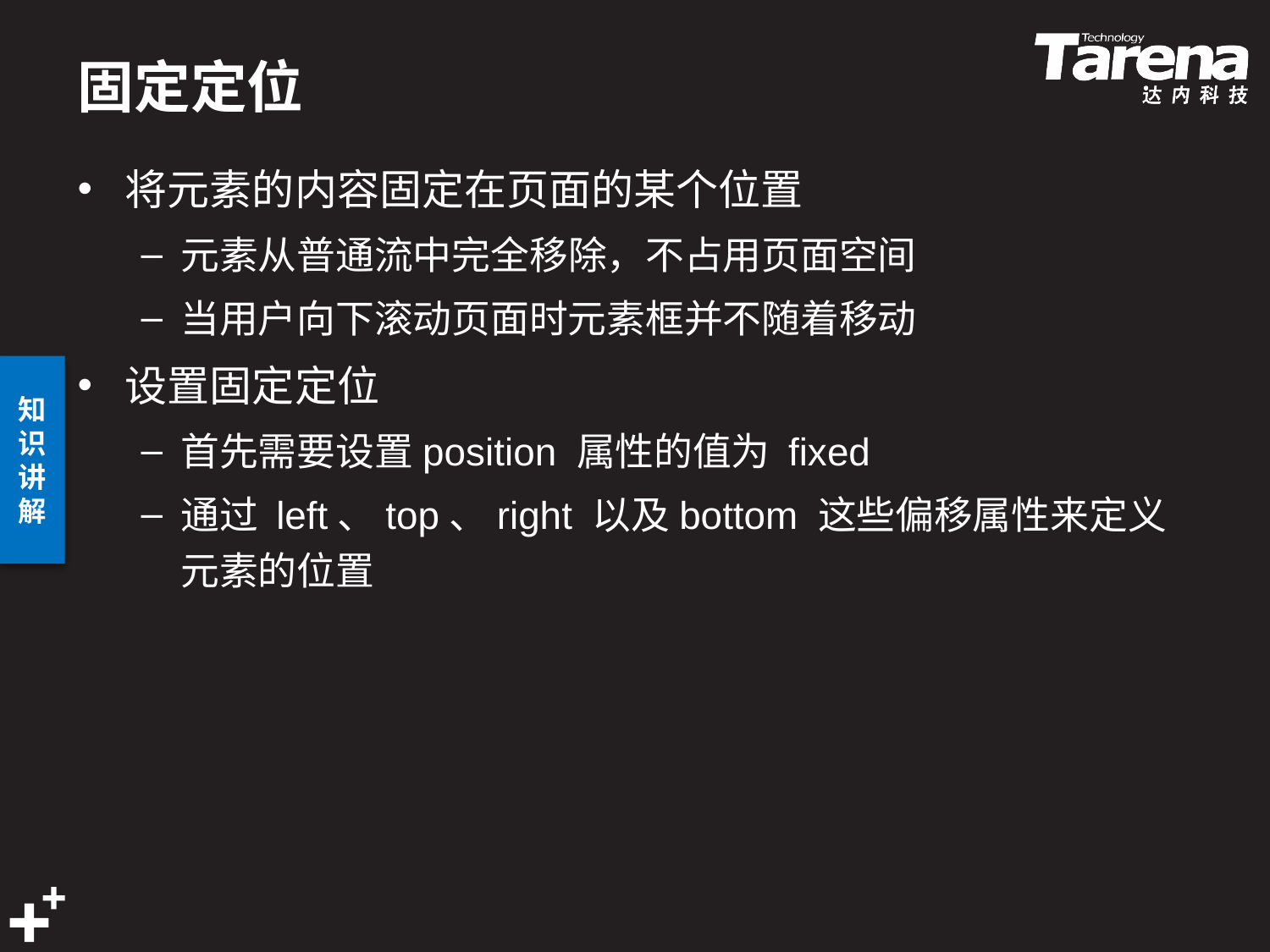

# 固定定位
将元素的内容固定在页面的某个位置
元素从普通流中完全移除，不占用页面空间
当用户向下滚动页面时元素框并不随着移动
设置固定定位
首先需要设置position 属性的值为 fixed
通过 left、top、right 以及bottom 这些偏移属性来定义元素的位置